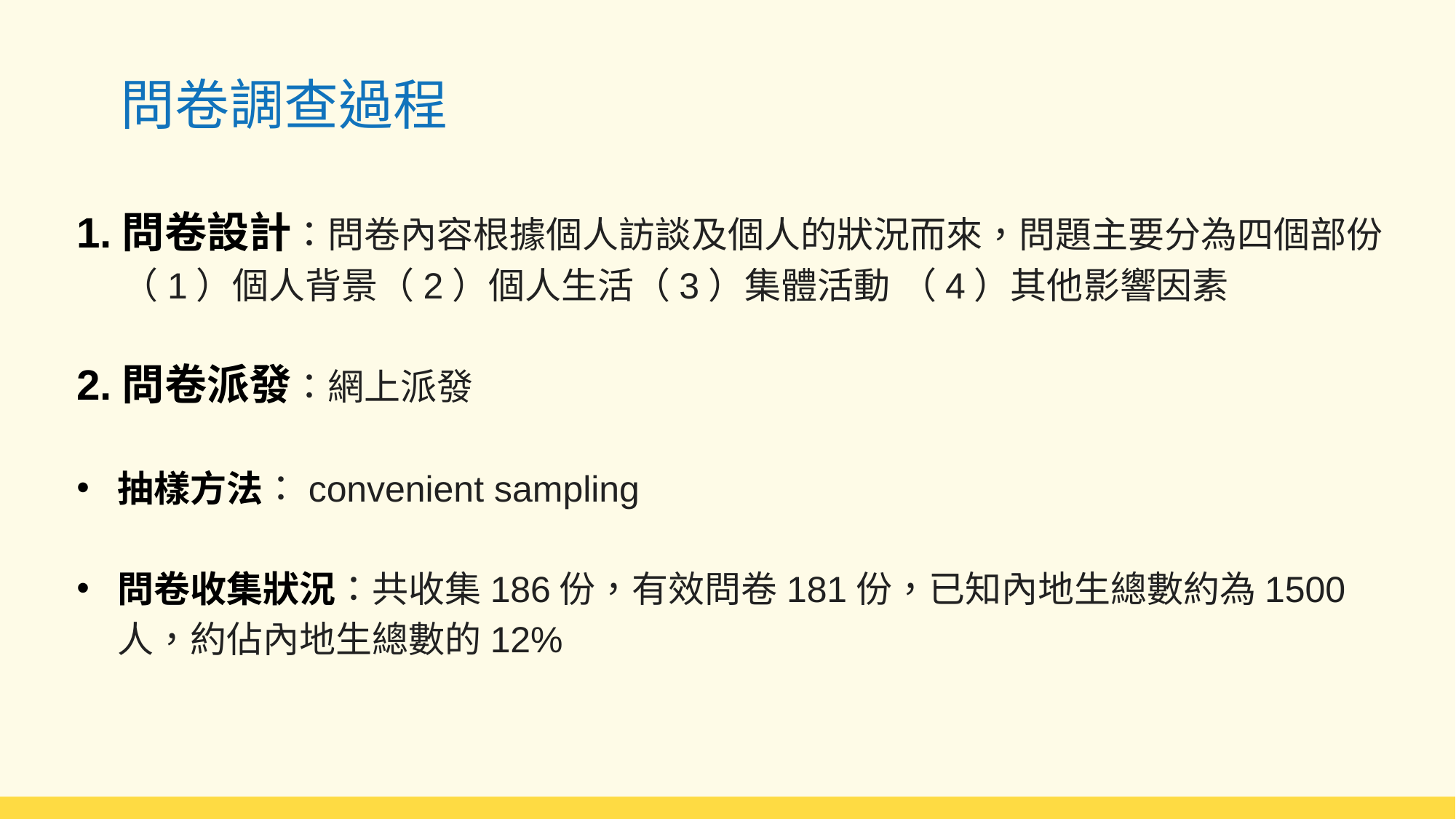

問卷調查過程
問卷設計：問卷內容根據個人訪談及個人的狀況而來，問題主要分為四個部份（1）個人背景（2）個人生活（3）集體活動 （4）其他影響因素
問卷派發：網上派發

抽樣方法：convenient sampling

問卷收集狀況：共收集186份，有效問卷181份，已知內地生總數約為1500人，約佔內地生總數的12%